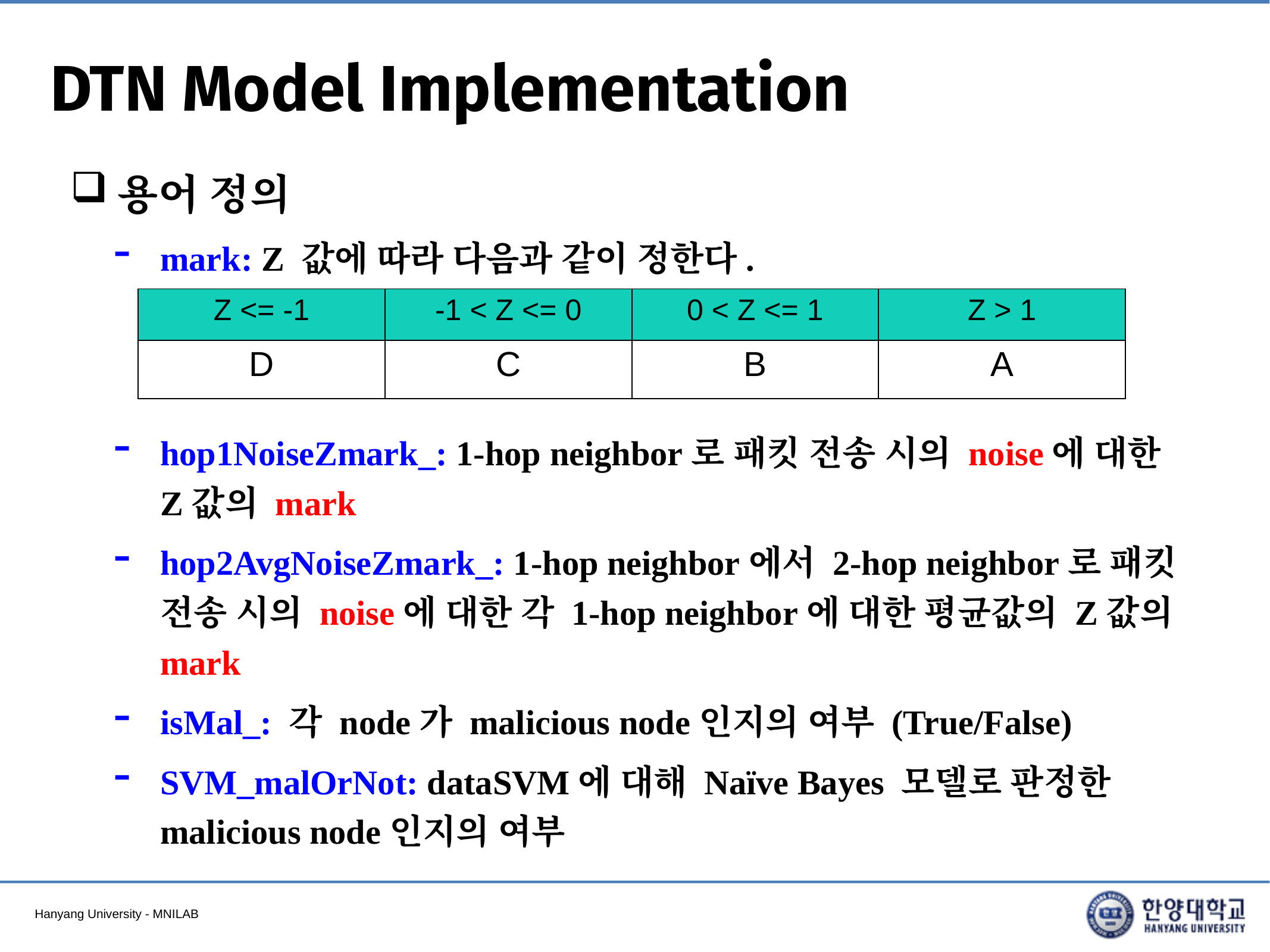

# DTN Model Implementation
용어 정의
mark: Z 값에 따라 다음과 같이 정한다.

hop1NoiseZmark_: 1-hop neighbor로 패킷 전송 시의 noise에 대한 Z값의 mark
hop2AvgNoiseZmark_: 1-hop neighbor에서 2-hop neighbor로 패킷 전송 시의 noise에 대한 각 1-hop neighbor에 대한 평균값의 Z값의 mark
isMal_: 각 node가 malicious node인지의 여부 (True/False)
SVM_malOrNot: dataSVM에 대해 Naïve Bayes 모델로 판정한 malicious node인지의 여부
| Z <= -1 | -1 < Z <= 0 | 0 < Z <= 1 | Z > 1 |
| --- | --- | --- | --- |
| D | C | B | A |